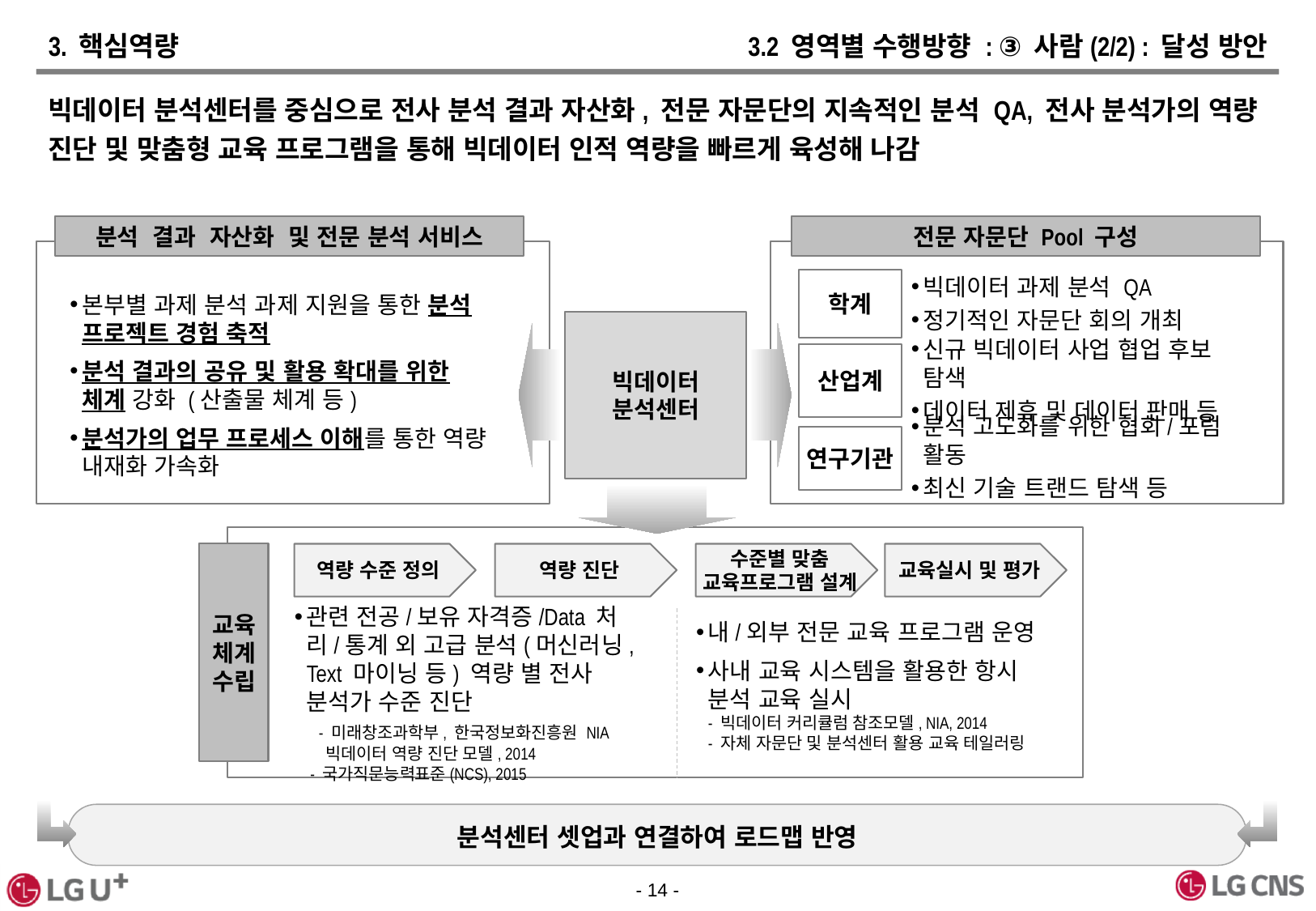

# 3. 핵심역량
3.2 영역별 수행방향 : ③ 사람(2/2) : 달성 방안
빅데이터 분석센터를 중심으로 전사 분석 결과 자산화, 전문 자문단의 지속적인 분석 QA, 전사 분석가의 역량 진단 및 맞춤형 교육 프로그램을 통해 빅데이터 인적 역량을 빠르게 육성해 나감
분석  결과  자산화  및 전문 분석 서비스
전문 자문단 Pool 구성

학계
빅데이터 과제 분석 QA
정기적인 자문단 회의 개최
본부별 과제 분석 과제 지원을 통한 분석 프로젝트 경험 축적
분석 결과의 공유 및 활용 확대를 위한 체계 강화 (산출물 체계 등)
분석가의 업무 프로세스 이해를 통한 역량 내재화 가속화
빅데이터
분석센터
산업계
신규 빅데이터 사업 협업 후보 탐색
데이터 제휴 및 데이터 판매 등

분석 고도화를 위한 협회/포럼 활동
최신 기술 트랜드 탐색 등
연구기관

교육
체계
수립
역량 수준 정의
역량 진단
수준별 맞춤 교육프로그램 설계
교육실시 및 평가
관련 전공/보유 자격증/Data 처리/통계 외 고급 분석(머신러닝, Text 마이닝 등) 역량 별 전사 분석가 수준 진단
 - 미래창조과학부, 한국정보화진흥원 NIA
    빅데이터 역량 진단 모델, 2014
 - 국가직문능력표준(NCS), 2015
내/외부 전문 교육 프로그램 운영
사내 교육 시스템을 활용한 항시 분석 교육 실시
- 빅데이터 커리큘럼 참조모델, NIA, 2014
- 자체 자문단 및 분석센터 활용 교육 테일러링
분석센터 셋업과 연결하여 로드맵 반영